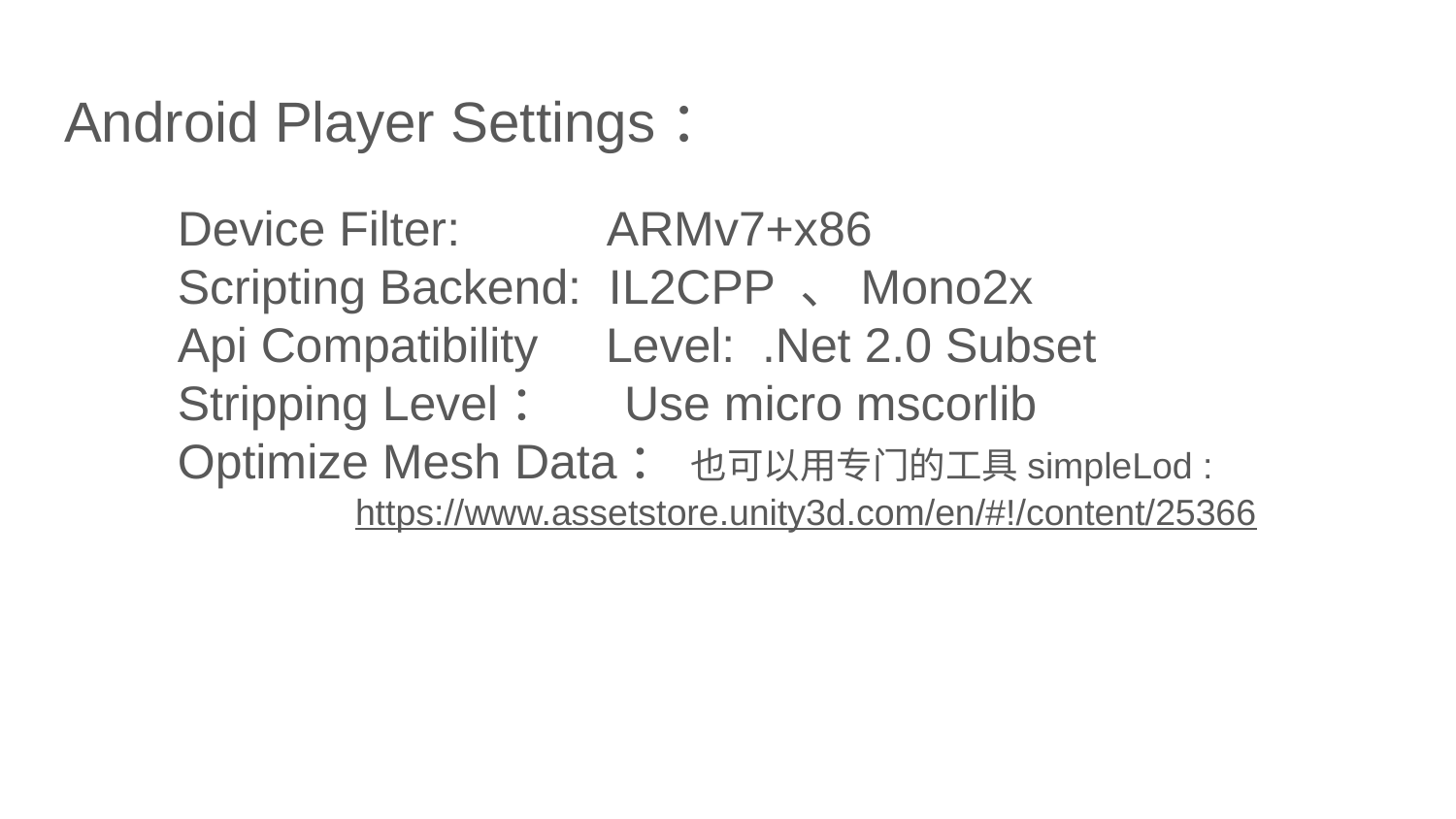

# Android Player Settings：
Device Filter:           ARMv7+x86
Scripting Backend:  IL2CPP 、Mono2x
Api Compatibility     Level:  .Net 2.0 Subset
Stripping Level：    Use micro mscorlib
Optimize Mesh Data： 也可以用专门的工具simpleLod :
https://www.assetstore.unity3d.com/en/#!/content/25366